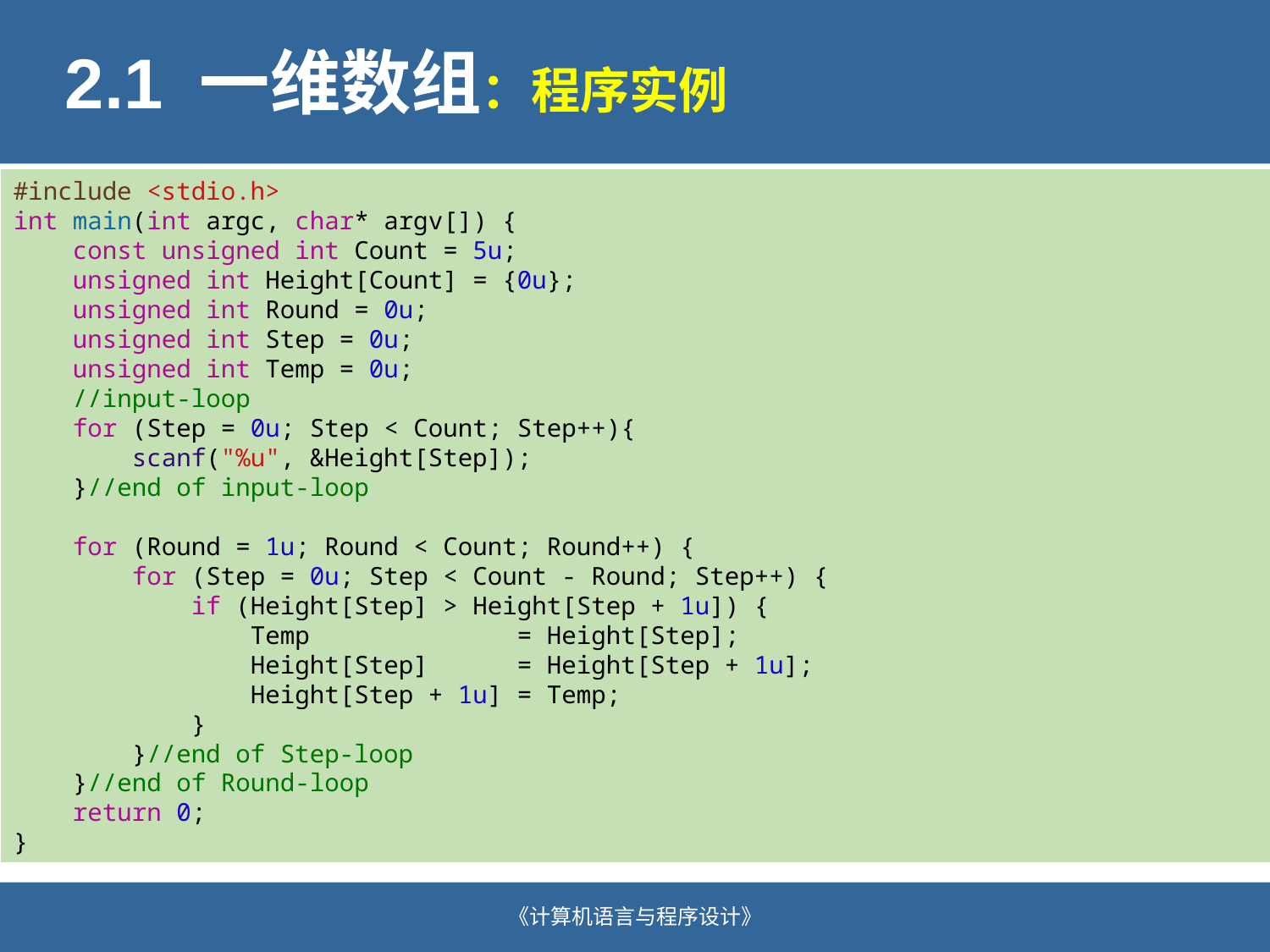

# 2.1 一维数组：程序实例
#include <stdio.h>
int main(int argc, char* argv[]) {
    const unsigned int Count = 5u;
    unsigned int Height[Count] = {0u};
    unsigned int Round = 0u;
    unsigned int Step = 0u;
    unsigned int Temp = 0u;
    //input-loop
    for (Step = 0u; Step < Count; Step++){
        scanf("%u", &Height[Step]);
    }//end of input-loop

    for (Round = 1u; Round < Count; Round++) {
        for (Step = 0u; Step < Count - Round; Step++) {
            if (Height[Step] > Height[Step + 1u]) {
                Temp              = Height[Step];
                Height[Step]      = Height[Step + 1u];
                Height[Step + 1u] = Temp;
            }
        }//end of Step-loop
    }//end of Round-loop
    return 0;
}
用起泡法对5个同学的身高排序(由高到更高)。

《计算机语言与程序设计》
37